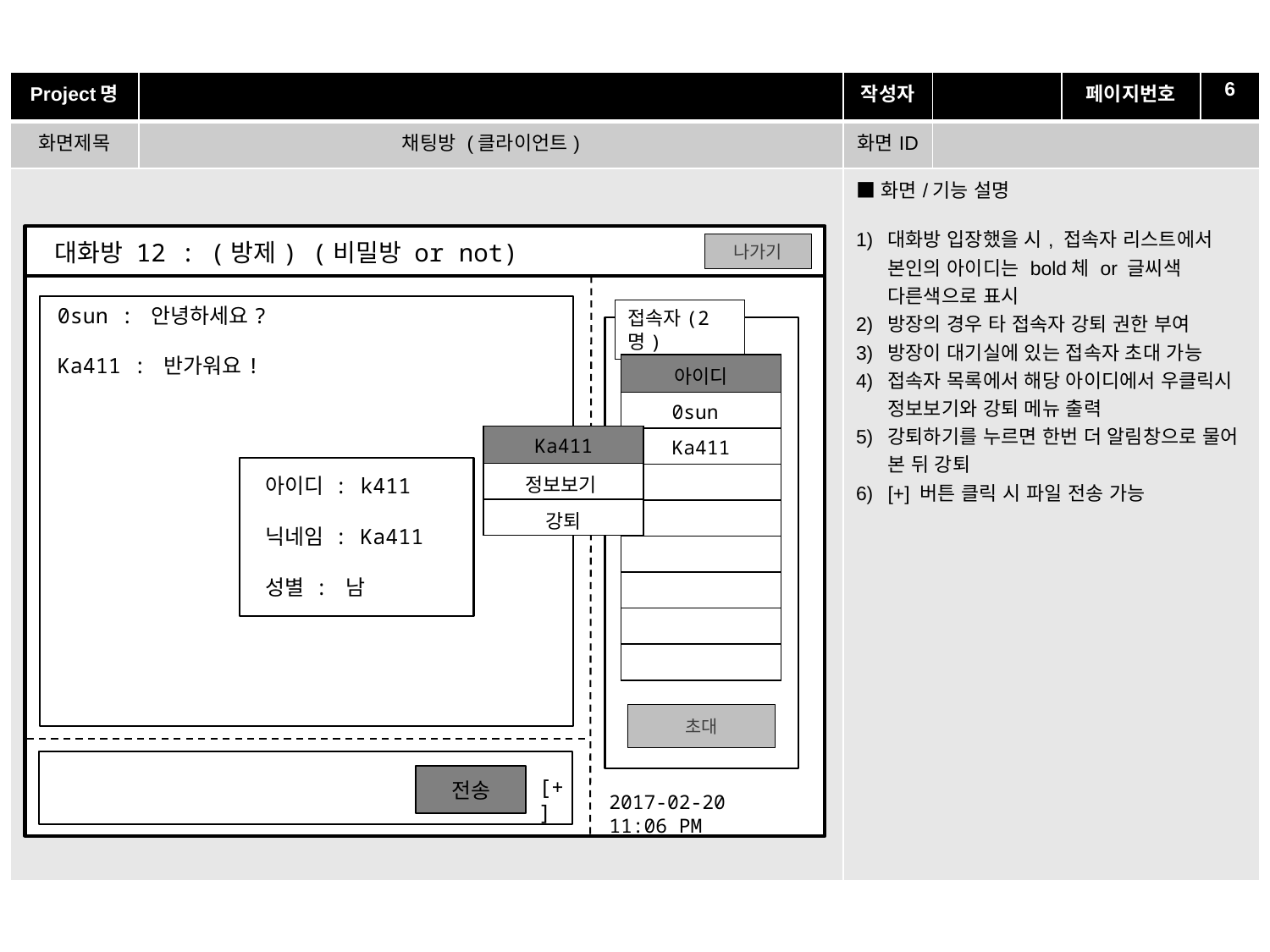

| Project명 |  | 작성자 |  | 페이지번호 | 6 |
| --- | --- | --- | --- | --- | --- |
| 화면제목 | 채팅방 (클라이언트) | 화면ID |  |  |  |
|  |  | ■화면/기능 설명 대화방 입장했을 시, 접속자 리스트에서 본인의 아이디는 bold체 or 글씨색 다른색으로 표시 방장의 경우 타 접속자 강퇴 권한 부여 방장이 대기실에 있는 접속자 초대 가능 접속자 목록에서 해당 아이디에서 우클릭시 정보보기와 강퇴 메뉴 출력 강퇴하기를 누르면 한번 더 알림창으로 물어 본 뒤 강퇴 [+] 버튼 클릭 시 파일 전송 가능 |  |  |  |

대화방 12 : (방제) (비밀방 or not)
나가기

0sun : 안녕하세요?
접속자(2명)

Ka411 : 반가워요!
| 아이디 |
| --- |
| 0sun |
| Ka411 |
|  |
|  |
|  |
|  |
|  |
|  |
| Ka411 |
| --- |
| 정보보기 |
| 강퇴 |

아이디 : k411

닉네임 : Ka411

성별 : 남
초대

전송
[+]
2017-02-20 11:06 PM